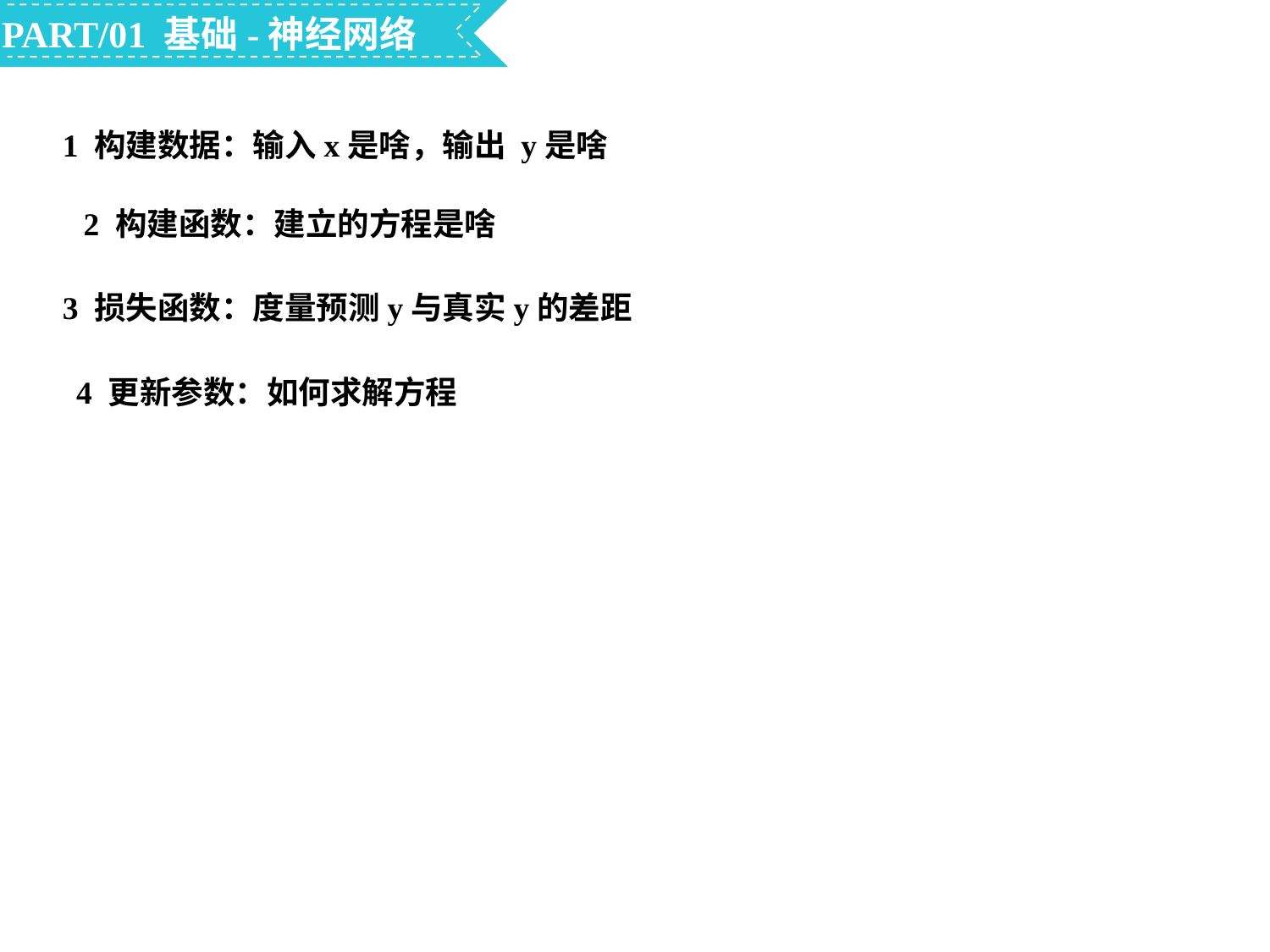

PART/01 基础-神经网络
1 构建数据：输入x是啥，输出 y是啥
2 构建函数：建立的方程是啥
3 损失函数：度量预测y与真实y的差距
4 更新参数：如何求解方程